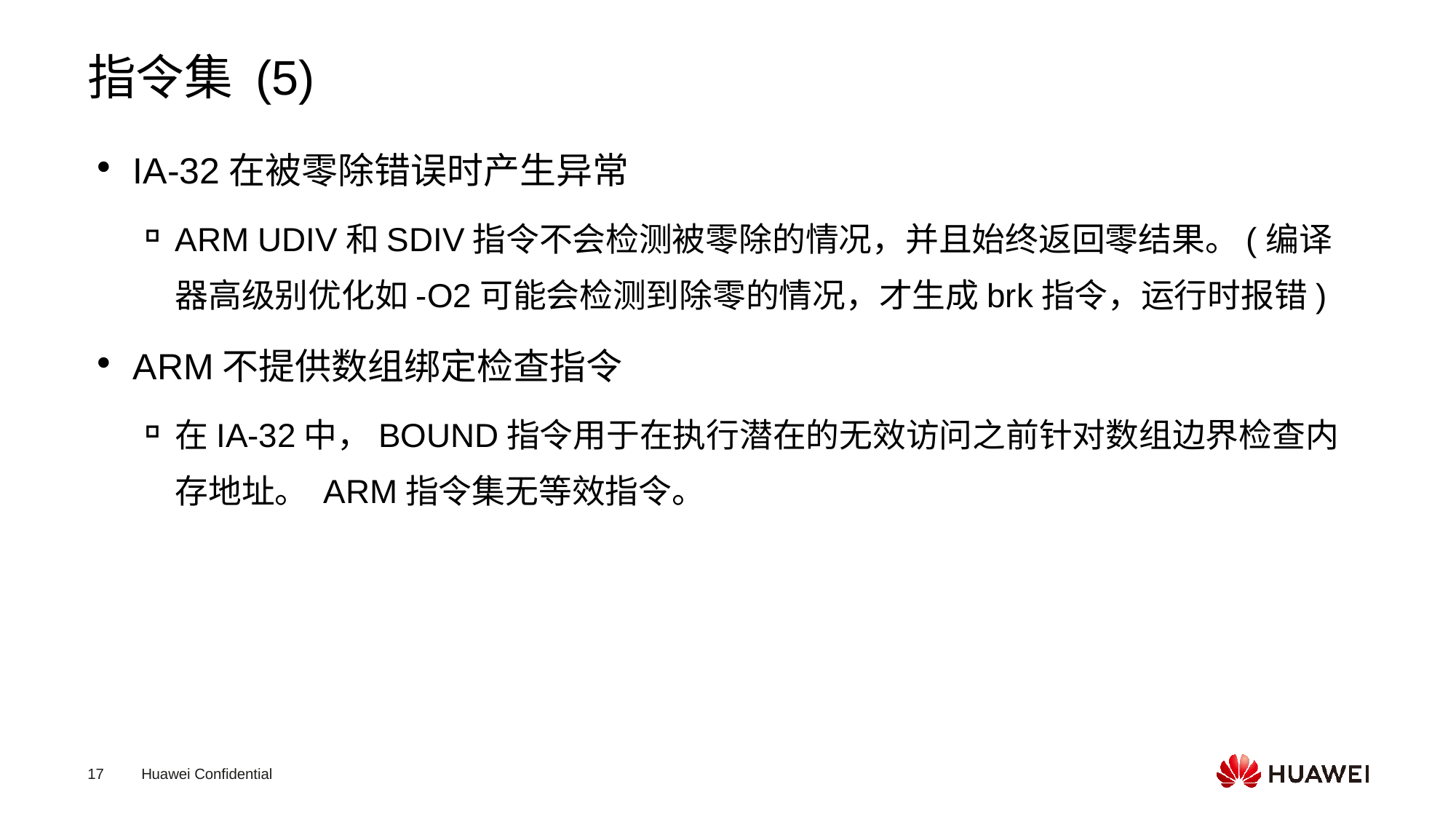

# 指令集 (5)
IA-32在被零除错误时产生异常
ARM UDIV和SDIV指令不会检测被零除的情况，并且始终返回零结果。(编译器高级别优化如-O2可能会检测到除零的情况，才生成brk指令，运行时报错)
ARM不提供数组绑定检查指令
在IA-32中，BOUND指令用于在执行潜在的无效访问之前针对数组边界检查内存地址。 ARM指令集无等效指令。